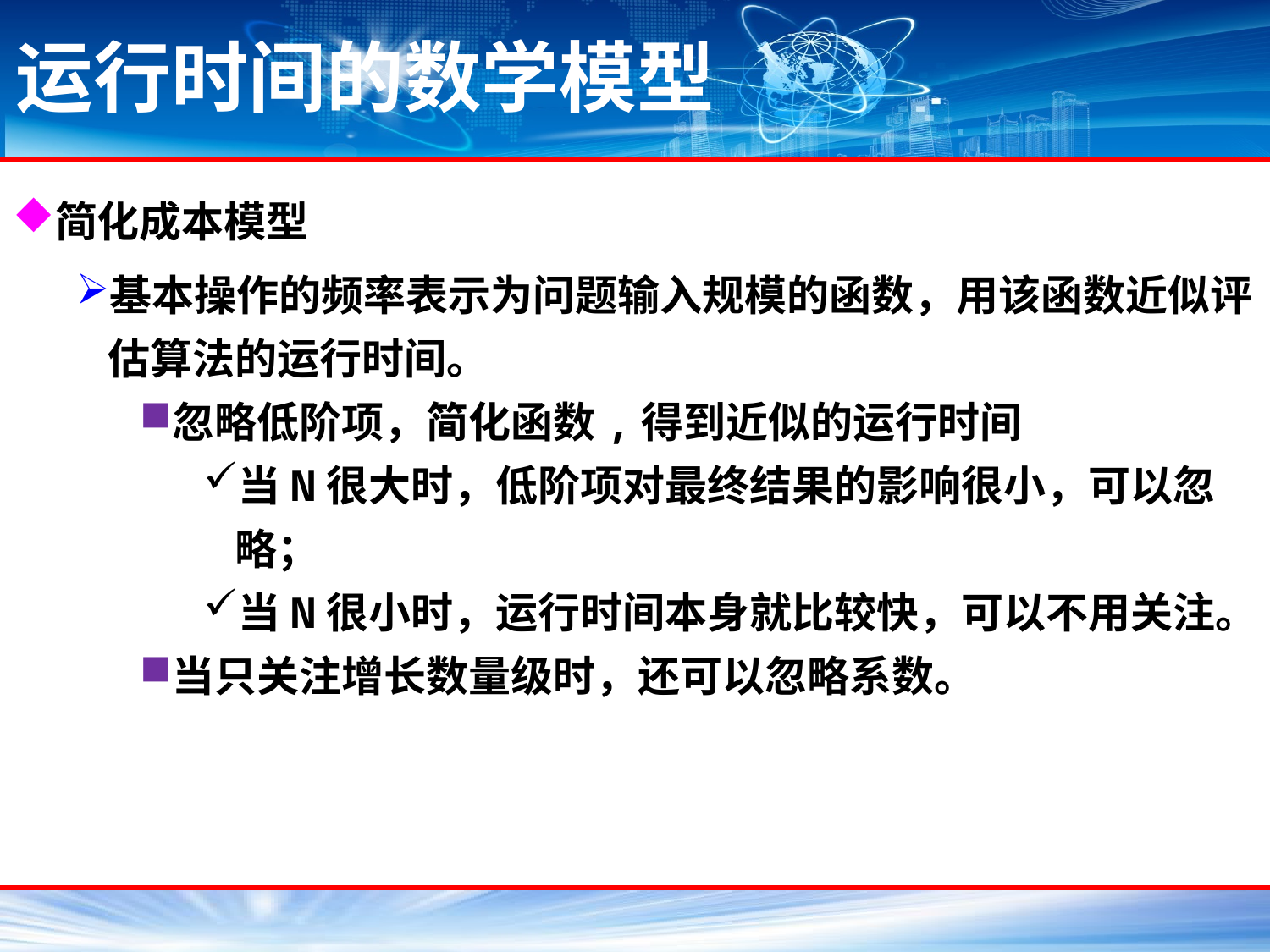

# 运行时间的数学模型
简化成本模型
基本操作的频率表示为问题输入规模的函数，用该函数近似评估算法的运行时间。
忽略低阶项，简化函数,得到近似的运行时间
当N很大时，低阶项对最终结果的影响很小，可以忽略；
当N很小时，运行时间本身就比较快，可以不用关注。
当只关注增长数量级时，还可以忽略系数。